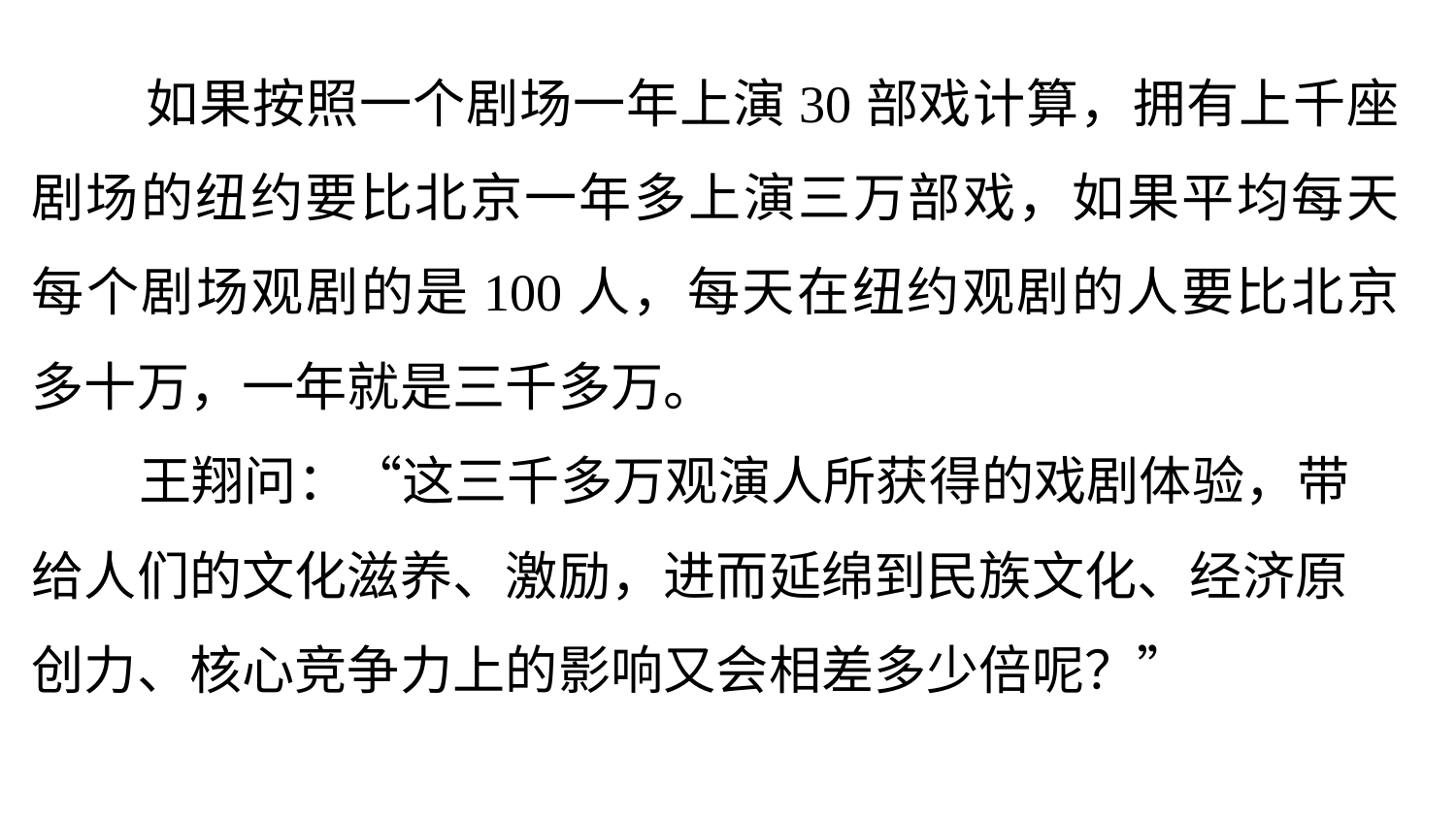

如果按照一个剧场一年上演30部戏计算，拥有上千座剧场的纽约要比北京一年多上演三万部戏，如果平均每天每个剧场观剧的是100人，每天在纽约观剧的人要比北京多十万，一年就是三千多万。
        王翔问：“这三千多万观演人所获得的戏剧体验，带给人们的文化滋养、激励，进而延绵到民族文化、经济原创力、核心竞争力上的影响又会相差多少倍呢？”